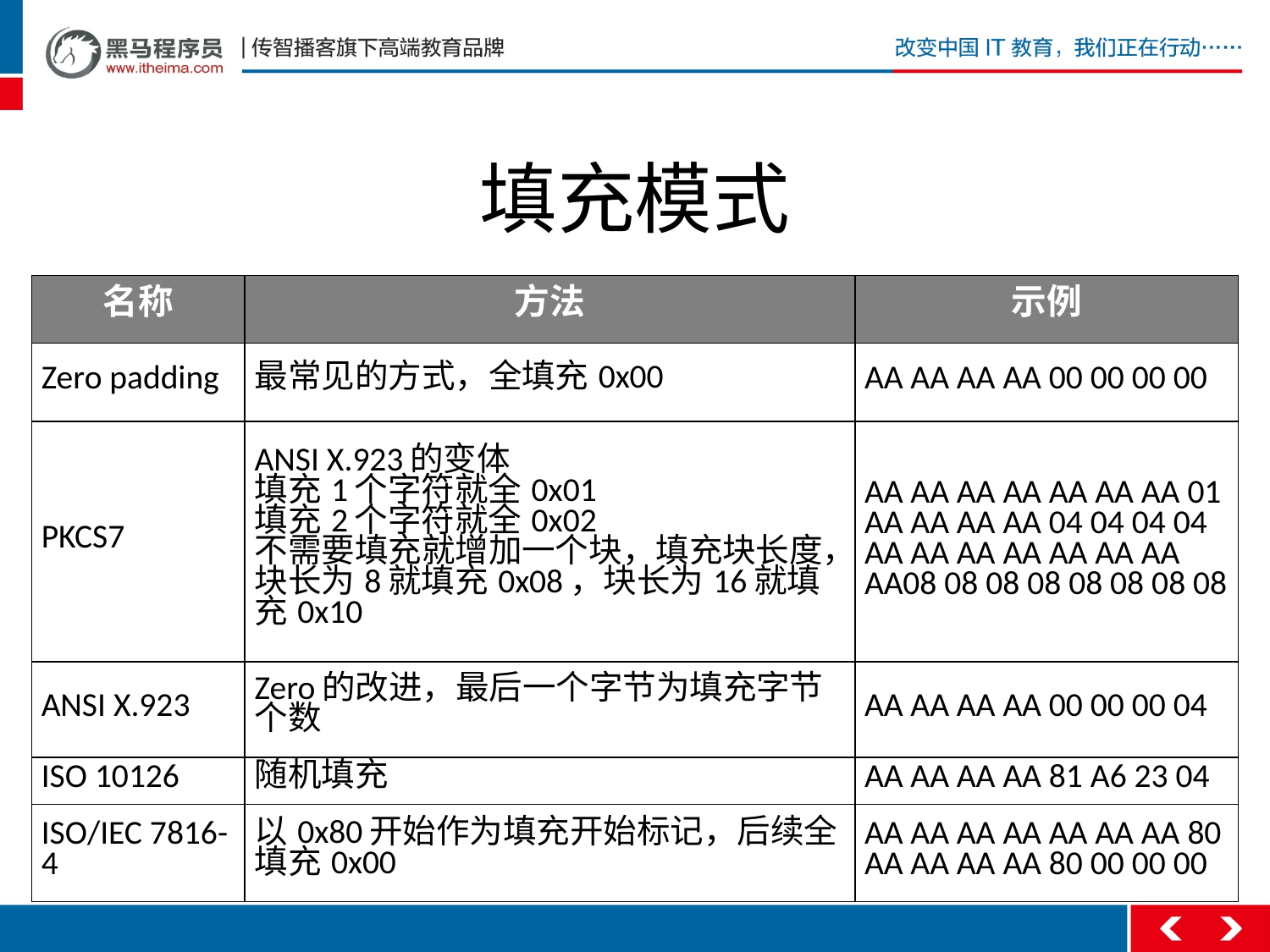

# 填充模式
| 名称 | 方法 | 示例 |
| --- | --- | --- |
| Zero padding | 最常见的方式，全填充0x00 | AA AA AA AA 00 00 00 00 |
| PKCS7 | ANSI X.923的变体 填充1个字符就全0x01 填充2个字符就全0x02 不需要填充就增加一个块，填充块长度，块长为8就填充0x08，块长为16就填充0x10 | AA AA AA AA AA AA AA 01 AA AA AA AA 04 04 04 04 AA AA AA AA AA AA AA AA08 08 08 08 08 08 08 08 |
| ANSI X.923 | Zero的改进，最后一个字节为填充字节个数 | AA AA AA AA 00 00 00 04 |
| ISO 10126 | 随机填充 | AA AA AA AA 81 A6 23 04 |
| ISO/IEC 7816-4 | 以0x80开始作为填充开始标记，后续全填充0x00 | AA AA AA AA AA AA AA 80 AA AA AA AA 80 00 00 00 |